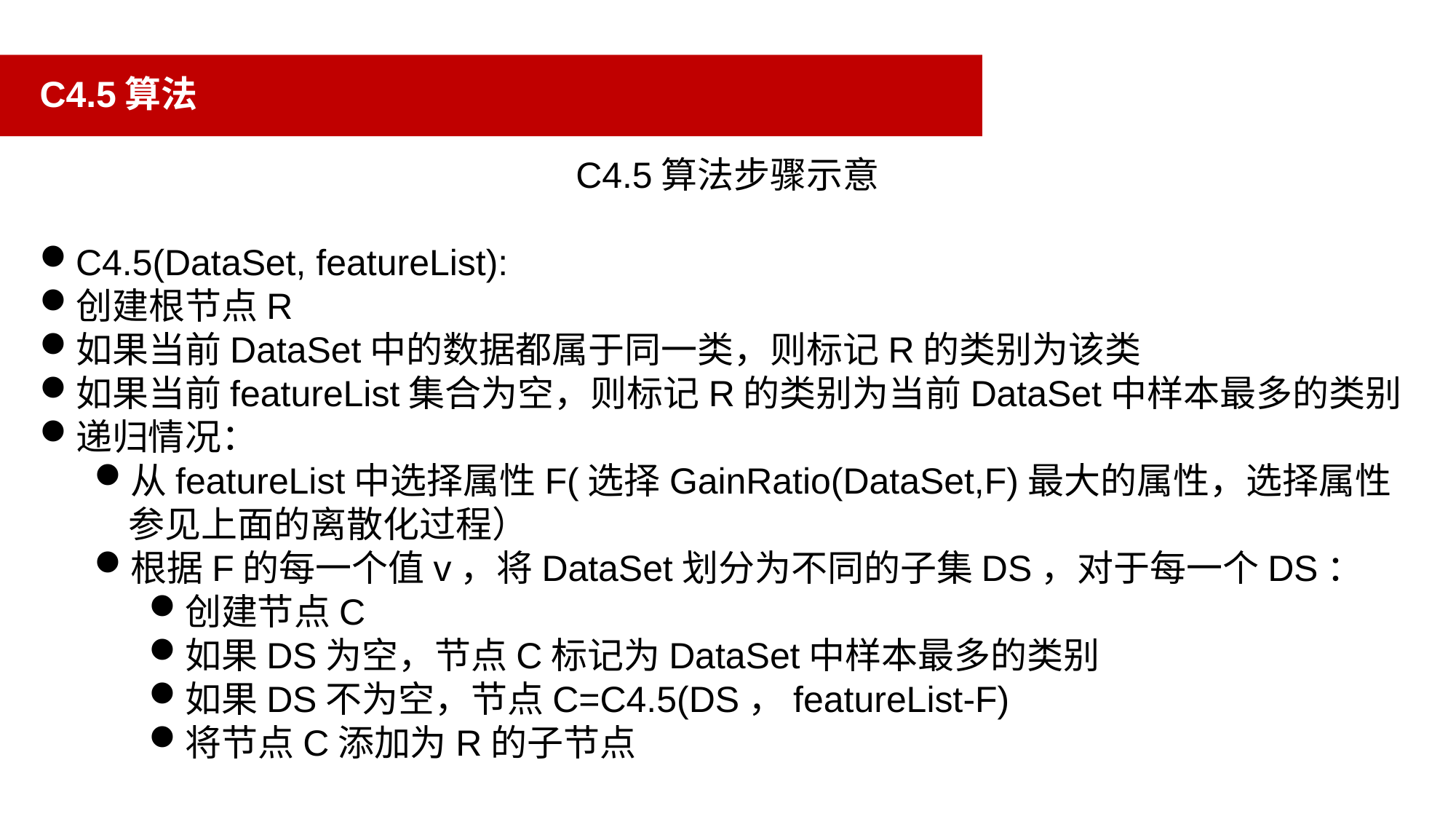

# C4.5算法

C4.5算法步骤示意

C4.5(DataSet, featureList):
创建根节点R
如果当前DataSet中的数据都属于同一类，则标记R的类别为该类
如果当前featureList集合为空，则标记R的类别为当前DataSet中样本最多的类别
递归情况：
从featureList中选择属性F(选择GainRatio(DataSet,F)最大的属性，选择属性参见上面的离散化过程）
根据F的每一个值v，将DataSet划分为不同的子集DS，对于每一个DS：
创建节点C
如果DS为空，节点C标记为DataSet中样本最多的类别
如果DS不为空，节点C=C4.5(DS，featureList-F)
将节点C添加为R的子节点